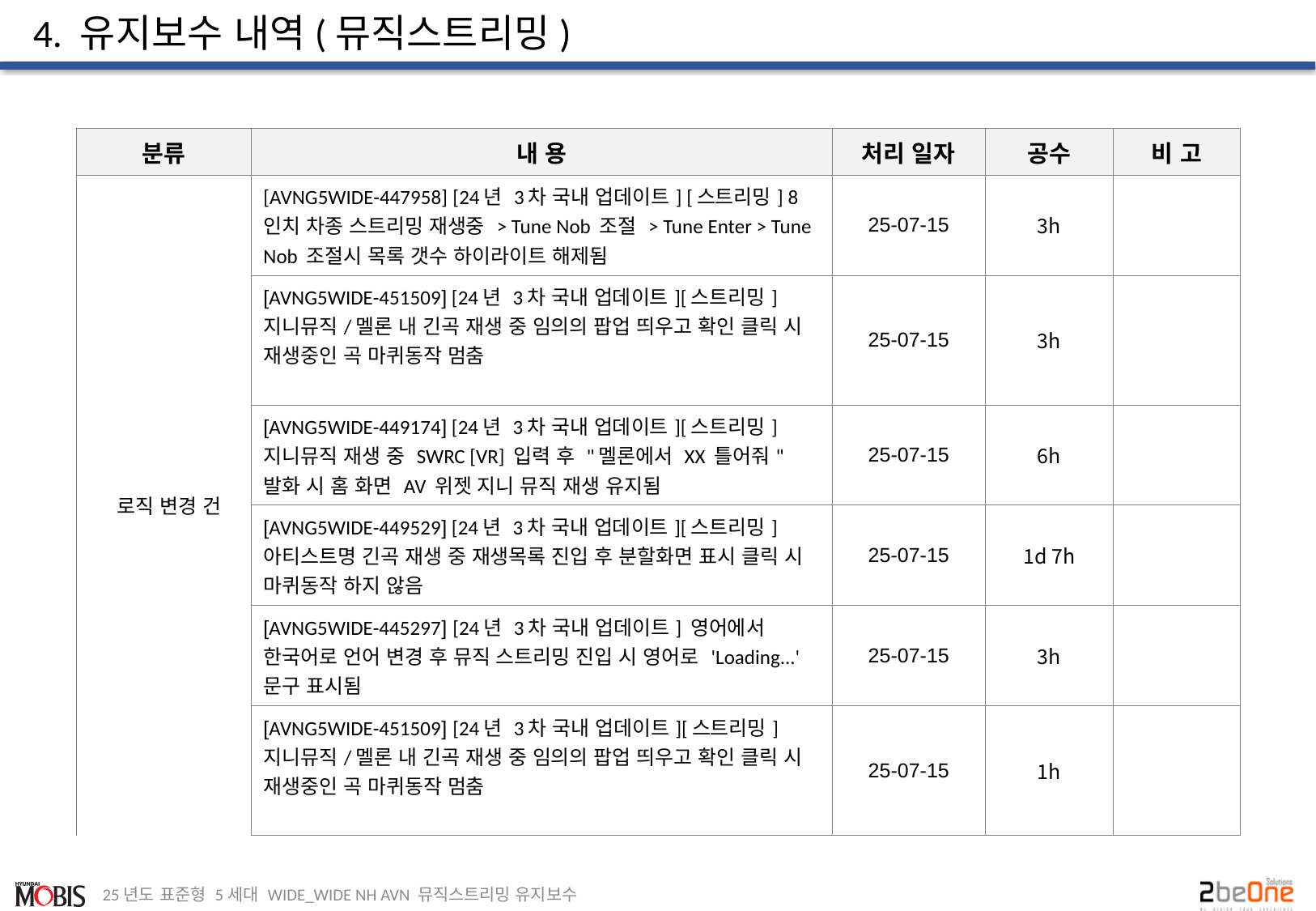

# 4. 유지보수 내역(뮤직스트리밍)
| 분류 | 내 용 | 처리 일자 | 공수 | 비 고 |
| --- | --- | --- | --- | --- |
| 로직 변경 건 | [AVNG5WIDE-447958] [24년 3차 국내 업데이트] [스트리밍] 8인치 차종 스트리밍 재생중 > Tune Nob 조절 > Tune Enter > Tune Nob 조절시 목록 갯수 하이라이트 해제됨 | 25-07-15 | 3h |  |
|  | [AVNG5WIDE-451509] [24년 3차 국내 업데이트][스트리밍] 지니뮤직/멜론 내 긴곡 재생 중 임의의 팝업 띄우고 확인 클릭 시 재생중인 곡 마퀴동작 멈춤 | 25-07-15 | 3h |  |
|  | [AVNG5WIDE-449174] [24년 3차 국내 업데이트][스트리밍] 지니뮤직 재생 중 SWRC [VR] 입력 후 "멜론에서 XX 틀어줘" 발화 시 홈 화면 AV 위젯 지니 뮤직 재생 유지됨 | 25-07-15 | 6h |  |
|  | [AVNG5WIDE-449529] [24년 3차 국내 업데이트][스트리밍] 아티스트명 긴곡 재생 중 재생목록 진입 후 분할화면 표시 클릭 시 마퀴동작 하지 않음 | 25-07-15 | 1d 7h |  |
|  | [AVNG5WIDE-445297] [24년 3차 국내 업데이트] 영어에서 한국어로 언어 변경 후 뮤직 스트리밍 진입 시 영어로 'Loading...' 문구 표시됨 | 25-07-15 | 3h |  |
|  | [AVNG5WIDE-451509] [24년 3차 국내 업데이트][스트리밍] 지니뮤직/멜론 내 긴곡 재생 중 임의의 팝업 띄우고 확인 클릭 시 재생중인 곡 마퀴동작 멈춤 | 25-07-15 | 1h |  |
25년도 표준형 5세대 WIDE_WIDE NH AVN 뮤직스트리밍 유지보수